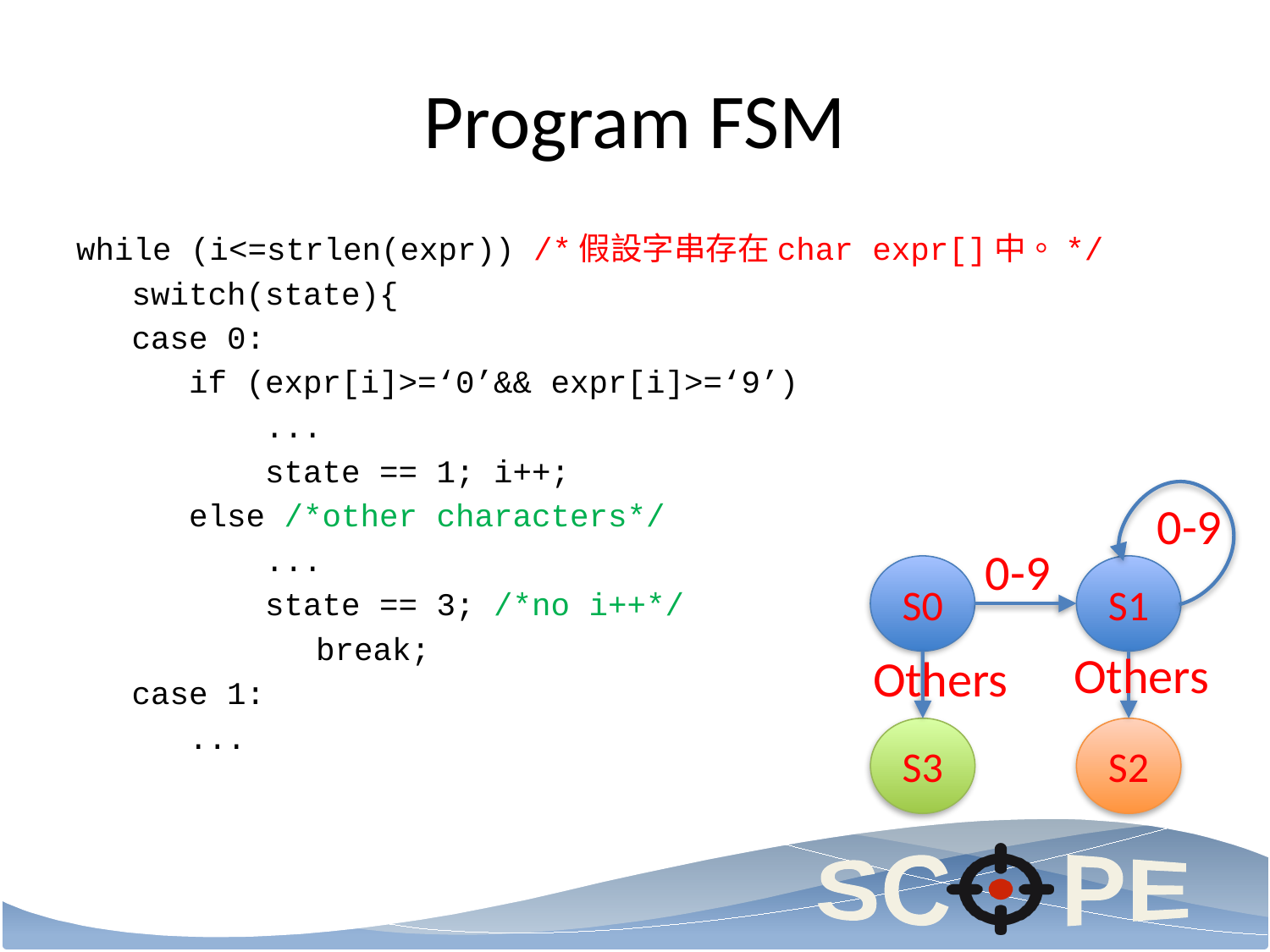

# Program FSM
while (i<=strlen(expr)) /*假設字串存在char expr[]中。*/
switch(state){
case 0:
   if (expr[i]>=‘0’&& expr[i]>=‘9’)
       ...
       state == 1; i++;
   else /*other characters*/
       ...
       state == 3; /*no i++*/
	   break;
case 1:
   ...

0-9
0-9
S0
S1
Others
Others
S3
S2